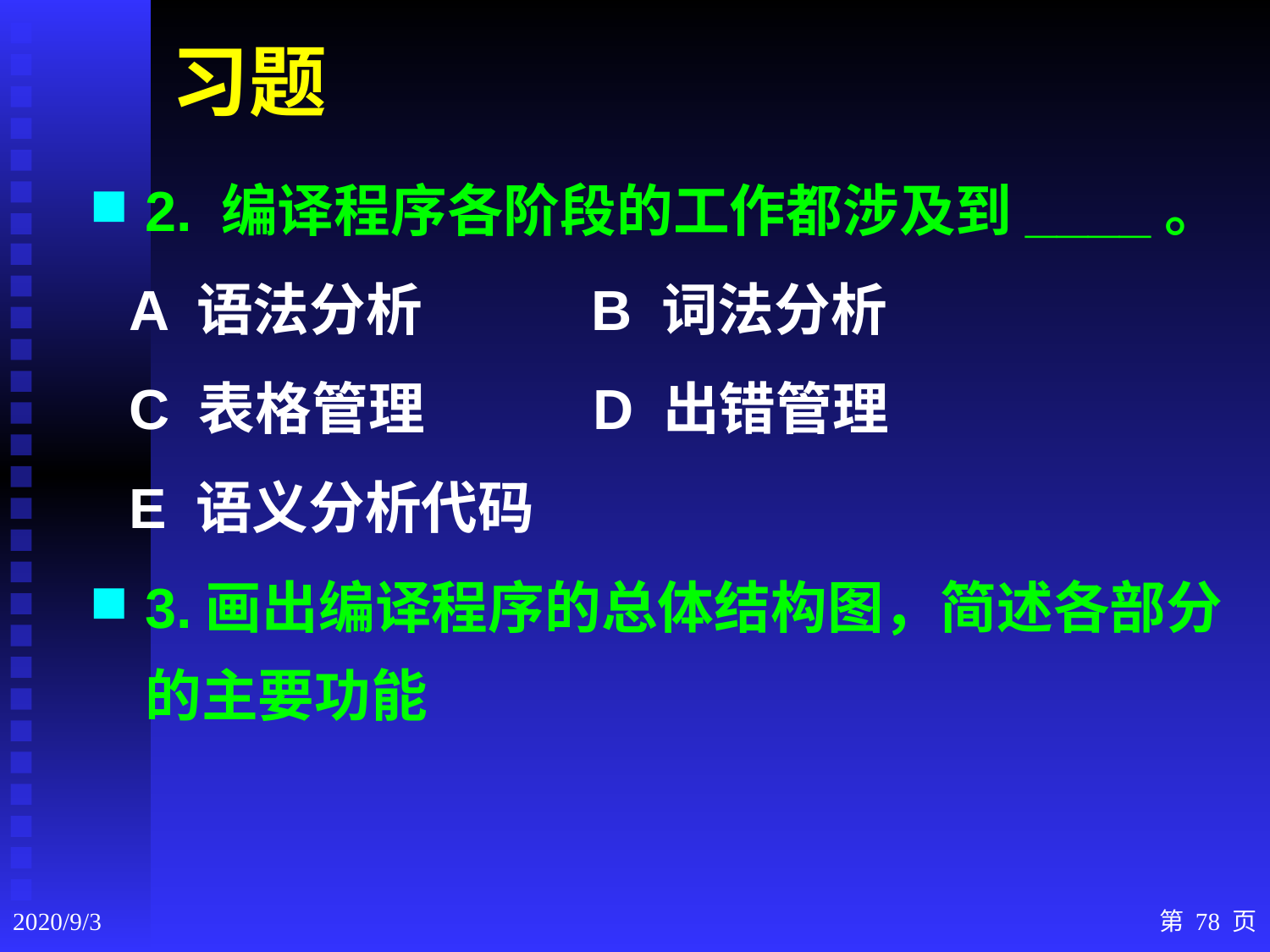

# 习题
2. 编译程序各阶段的工作都涉及到____。
  A 语法分析            B 词法分析
  C 表格管理            D 出错管理
  E 语义分析代码
3.画出编译程序的总体结构图，简述各部分的主要功能
2020/9/3
第 78 页